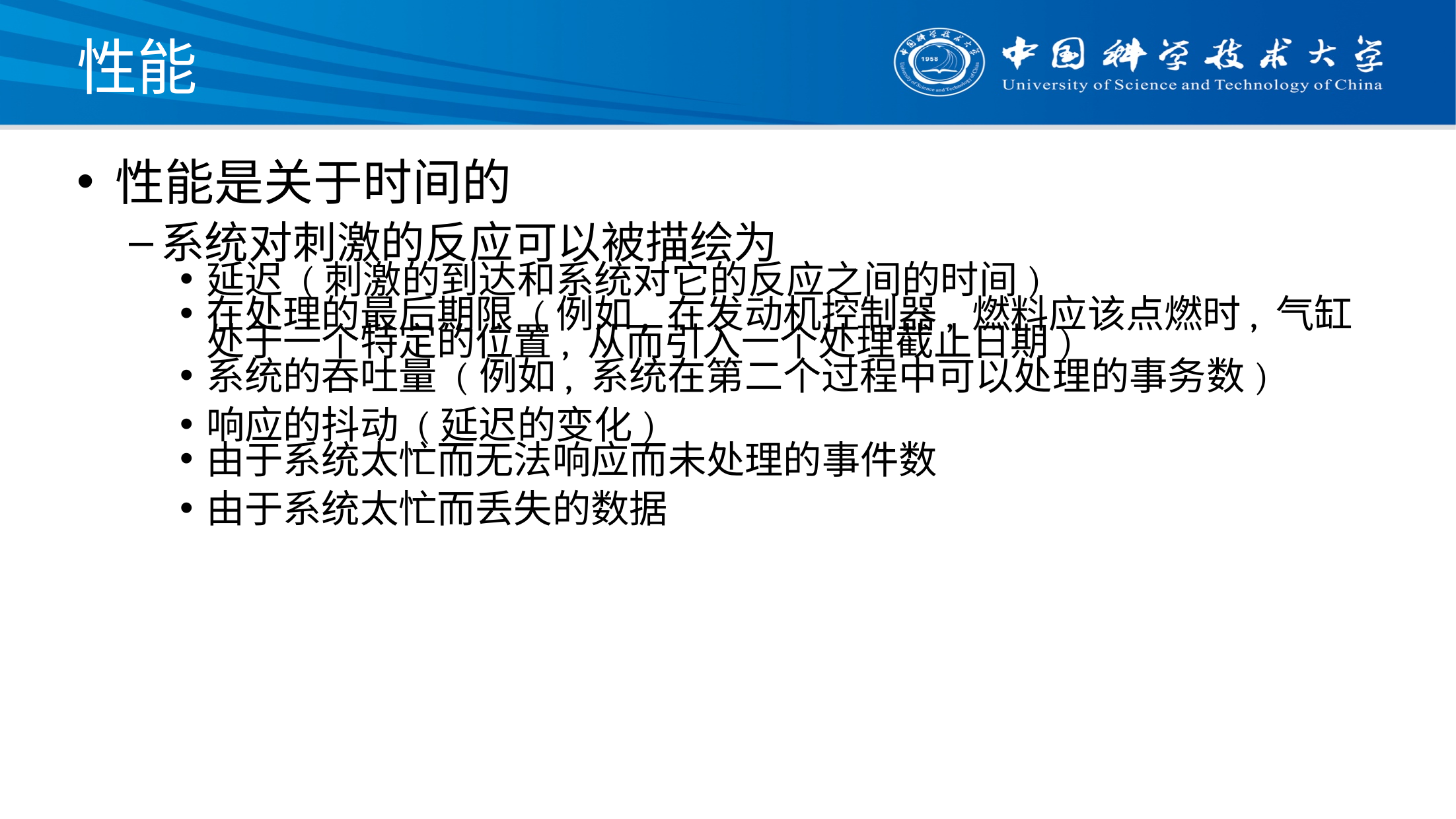

# 性能
性能是关于时间的
系统对刺激的反应可以被描绘为
延迟 (刺激的到达和系统对它的反应之间的时间)
在处理的最后期限 (例如, 在发动机控制器, 燃料应该点燃时, 气缸处于一个特定的位置, 从而引入一个处理截止日期)
系统的吞吐量 (例如, 系统在第二个过程中可以处理的事务数)
响应的抖动 (延迟的变化)
由于系统太忙而无法响应而未处理的事件数
由于系统太忙而丢失的数据